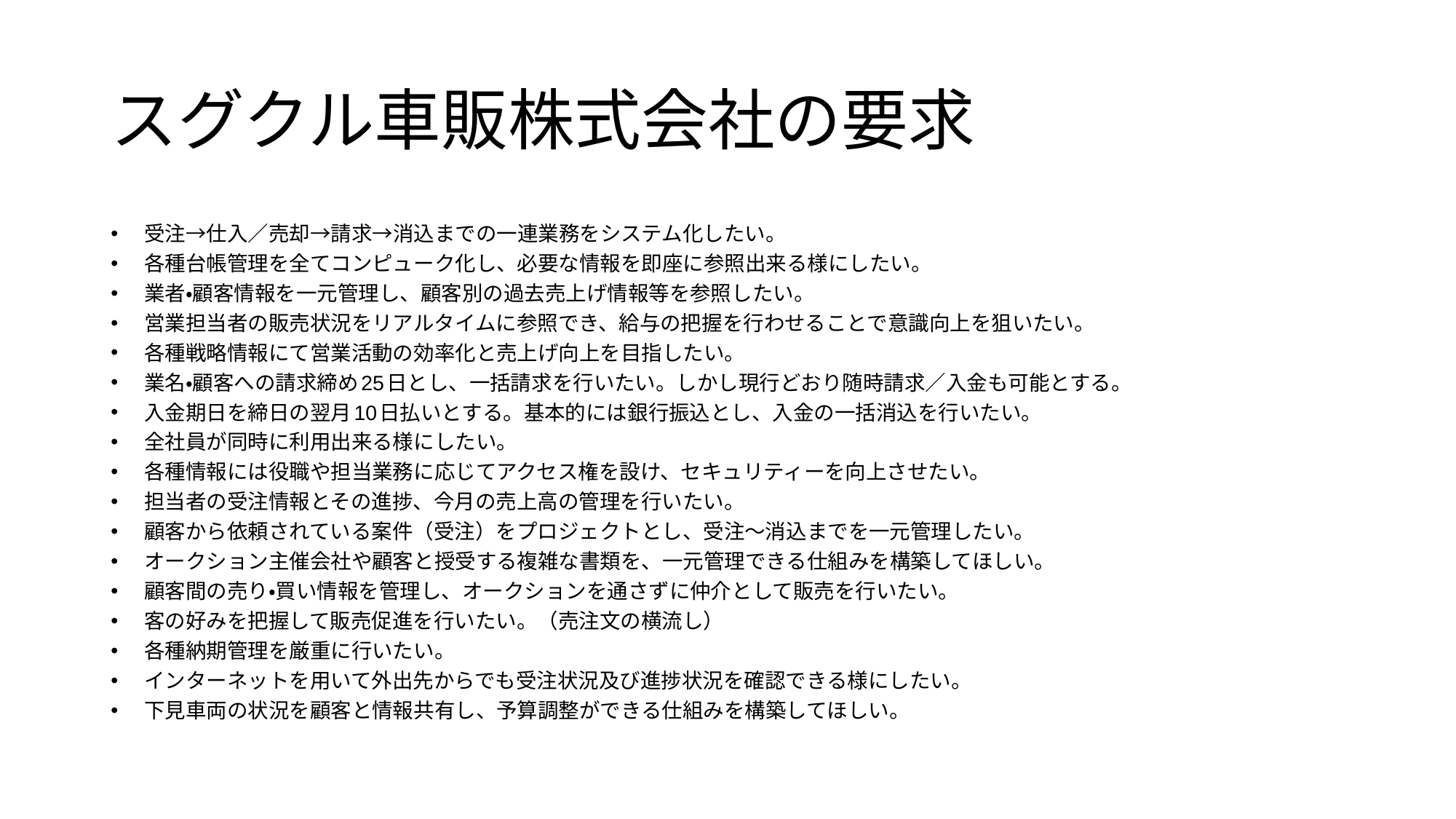

# スグクル車販株式会社の要求
受注→仕入／売却→請求→消込までの一連業務をシステム化したい。
各種台帳管理を全てコンピューク化し、必要な情報を即座に参照出来る様にしたい。
業者・顧客情報を一元管理し、顧客別の過去売上げ情報等を参照したい。
営業担当者の販売状況をリアルタイムに参照でき、給与の把握を行わせることで意識向上を狙いたい。
各種戦略情報にて営業活動の効率化と売上げ向上を目指したい。
業名・顧客への請求締め25日とし、一括請求を行いたい。しかし現行どおり随時請求／入金も可能とする。
入金期日を締日の翌月10日払いとする。基本的には銀行振込とし、入金の一括消込を行いたい。
全社員が同時に利用出来る様にしたい。
各種情報には役職や担当業務に応じてアクセス権を設け、セキュリティーを向上させたい。
担当者の受注情報とその進捗、今月の売上高の管理を行いたい。
顧客から依頼されている案件（受注）をプロジェクトとし、受注～消込までを一元管理したい。
オークション主催会社や顧客と授受する複雑な書類を、一元管理できる仕組みを構築してほしい。
顧客間の売り・買い情報を管理し、オークションを通さずに仲介として販売を行いたい。
客の好みを把握して販売促進を行いたい。（売注文の横流し）
各種納期管理を厳重に行いたい。
インターネットを用いて外出先からでも受注状況及び進捗状況を確認できる様にしたい。
下見車両の状況を顧客と情報共有し、予算調整ができる仕組みを構築してほしい。